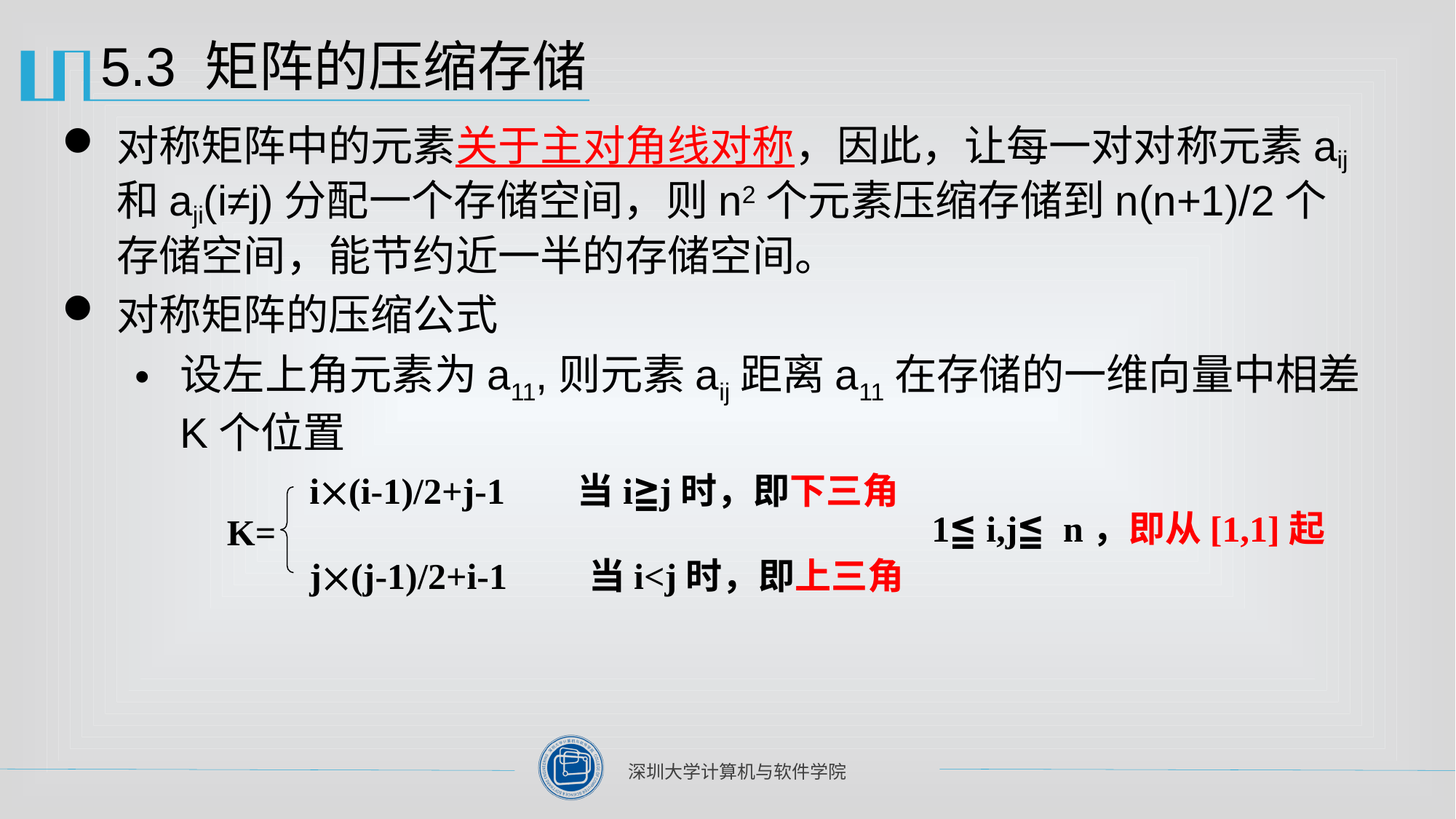

# 5.3 矩阵的压缩存储
对称矩阵中的元素关于主对角线对称，因此，让每一对对称元素aij和aji(i≠j)分配一个存储空间，则n2个元素压缩存储到n(n+1)/2个存储空间，能节约近一半的存储空间。
对称矩阵的压缩公式
设左上角元素为a11,则元素aij距离a11在存储的一维向量中相差K个位置

i×(i-1)/2+j-1       当i≧j时，即下三角

1≦i,j≦ n，即从[1,1]起
K=
j×(j-1)/2+i-1        当i<j时，即上三角
15